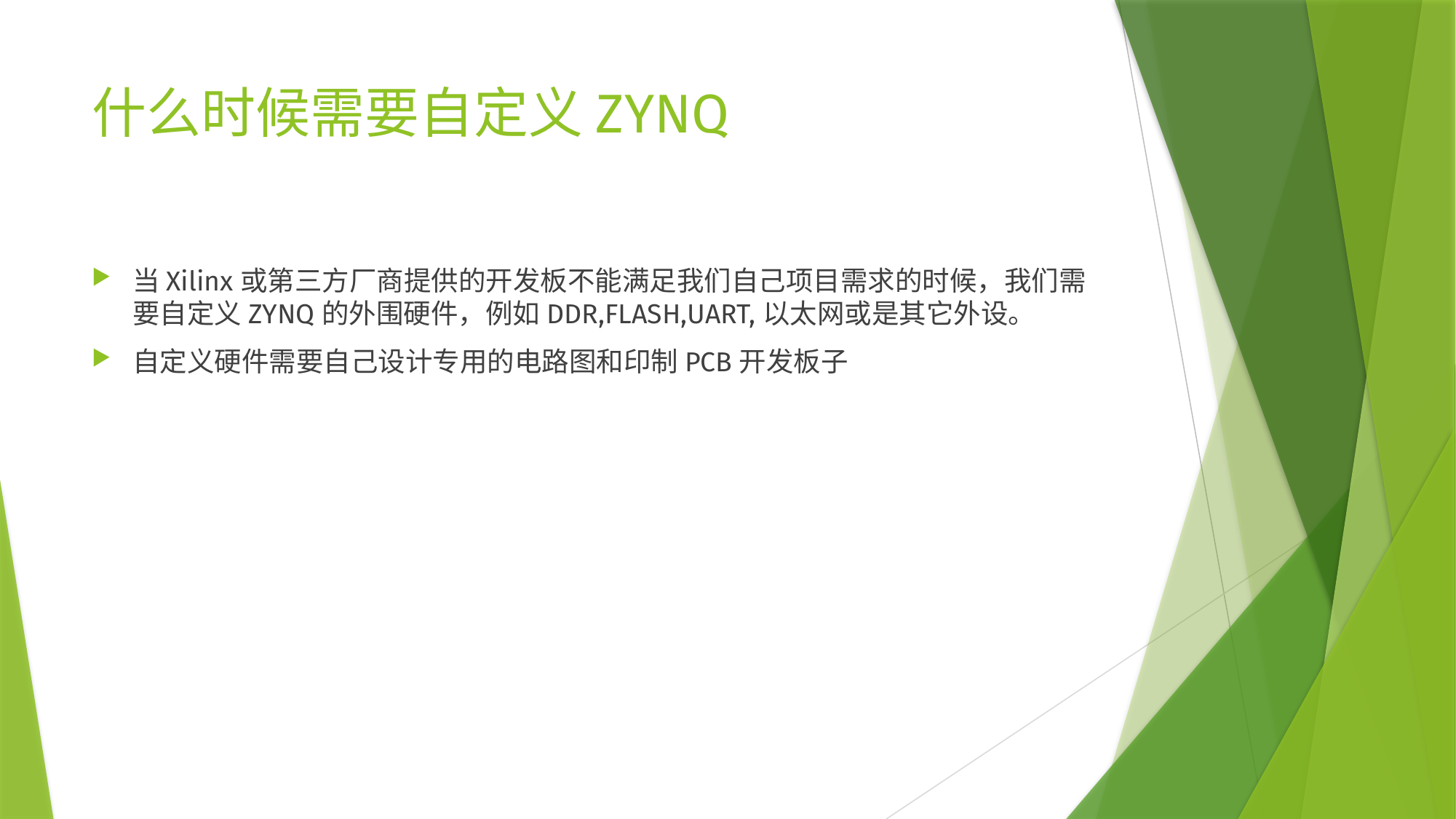

# 什么时候需要自定义ZYNQ
当Xilinx或第三方厂商提供的开发板不能满足我们自己项目需求的时候，我们需要自定义ZYNQ的外围硬件，例如DDR,FLASH,UART,以太网或是其它外设。
自定义硬件需要自己设计专用的电路图和印制PCB开发板子